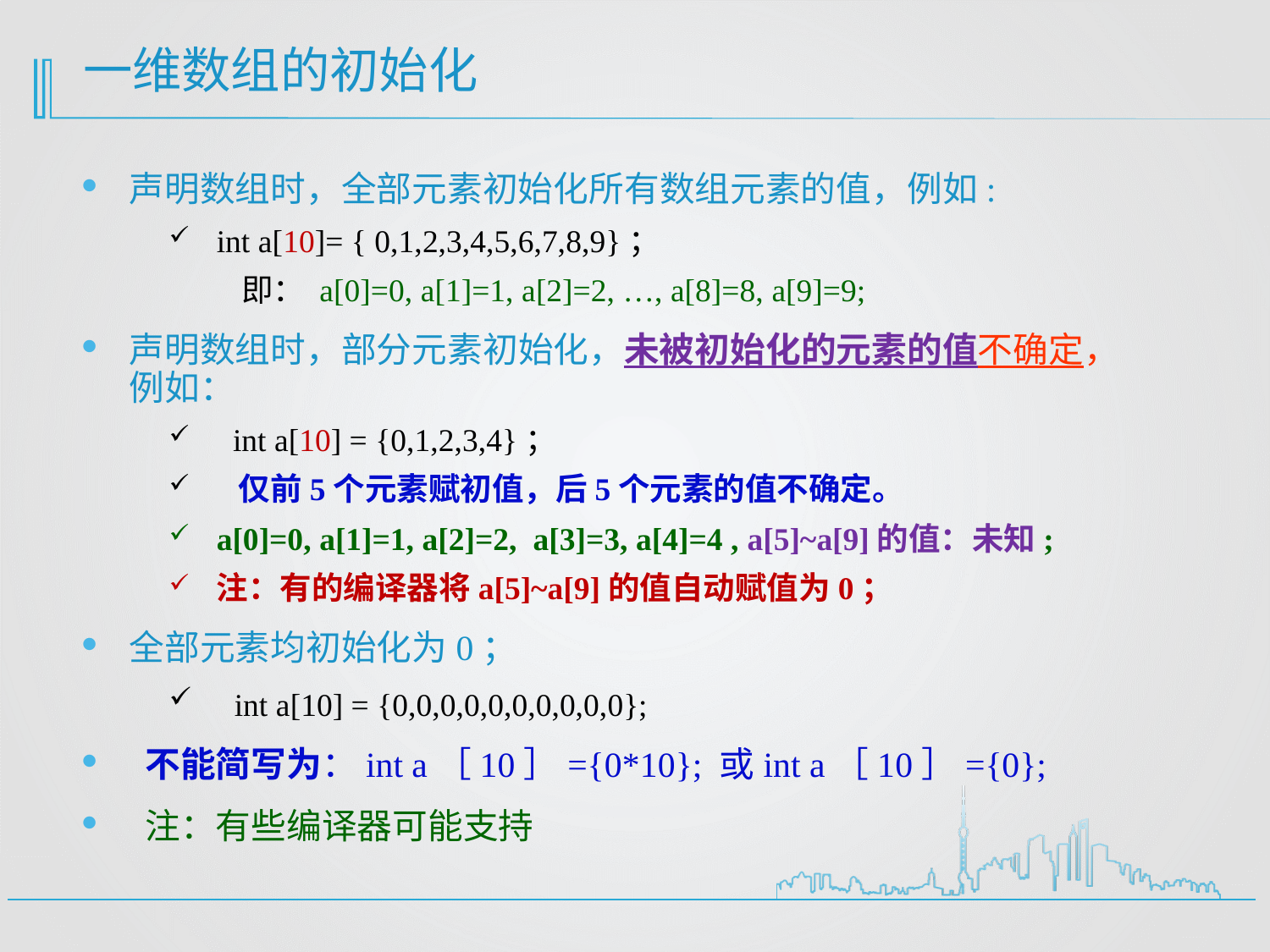

# 一维数组的初始化
声明数组时，全部元素初始化所有数组元素的值，例如:
int a[10]= { 0,1,2,3,4,5,6,7,8,9}；
         即： a[0]=0, a[1]=1, a[2]=2, …, a[8]=8, a[9]=9;
声明数组时，部分元素初始化，未被初始化的元素的值不确定，例如：
  int a[10] = {0,1,2,3,4}；
  仅前5个元素赋初值，后5个元素的值不确定。
a[0]=0, a[1]=1, a[2]=2,  a[3]=3, a[4]=4 , a[5]~a[9]的值：未知;
注：有的编译器将a[5]~a[9]的值自动赋值为0；
全部元素均初始化为0；
  int a[10] = {0,0,0,0,0,0,0,0,0,0};
不能简写为：int a［10］={0*10}; 或int a［10］={0};
注：有些编译器可能支持